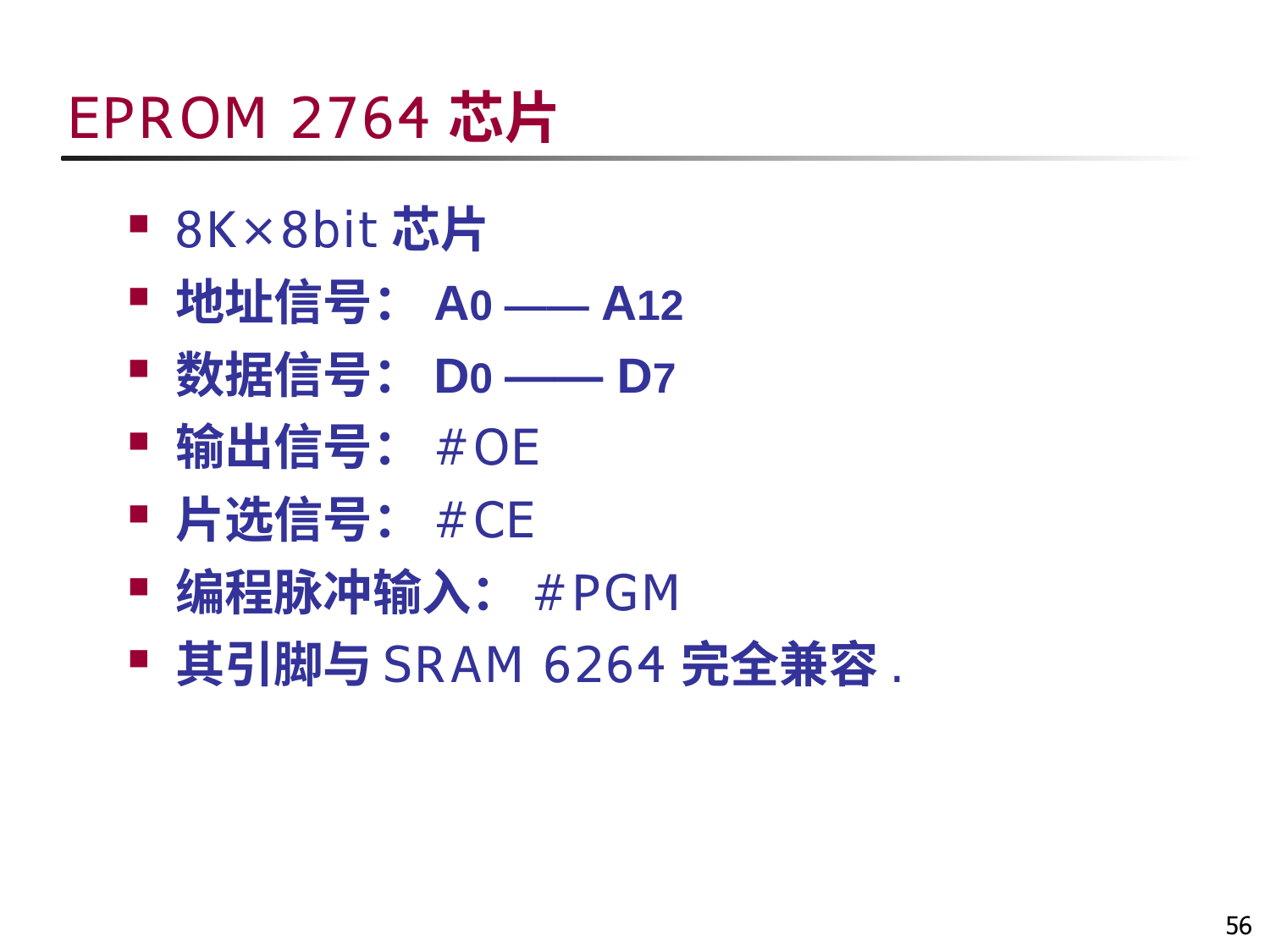

# EPROM 2764芯片
8K×8bit芯片
地址信号：A0 —— A12
数据信号：D0 —— D7
输出信号：#OE
片选信号：#CE
编程脉冲输入：#PGM
其引脚与SRAM 6264完全兼容.
56